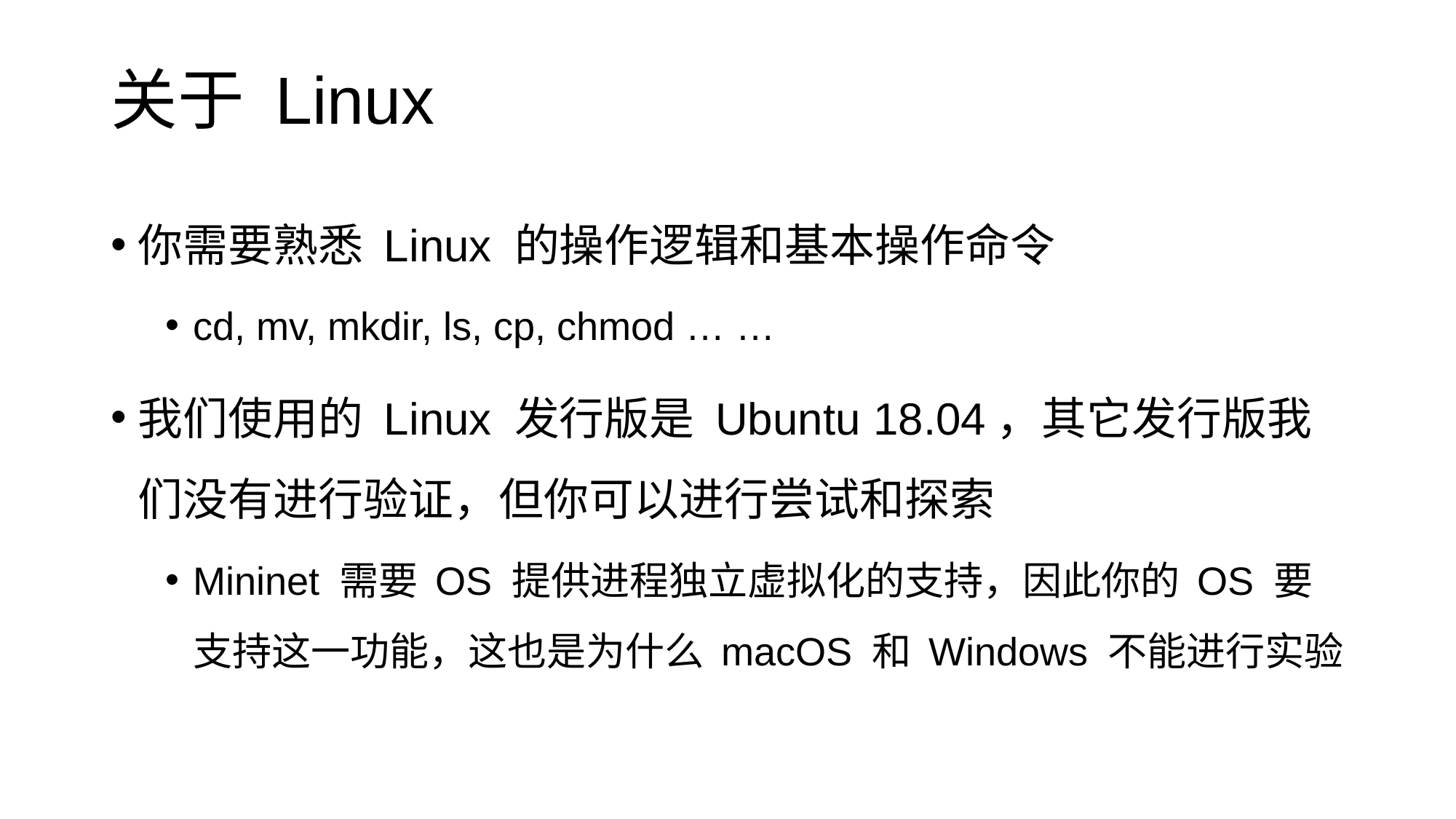

# 关于 Linux
你需要熟悉 Linux 的操作逻辑和基本操作命令
cd, mv, mkdir, ls, cp, chmod … …
我们使用的 Linux 发行版是 Ubuntu 18.04，其它发行版我们没有进行验证，但你可以进行尝试和探索
Mininet 需要 OS 提供进程独立虚拟化的支持，因此你的 OS 要支持这一功能，这也是为什么 macOS 和 Windows 不能进行实验